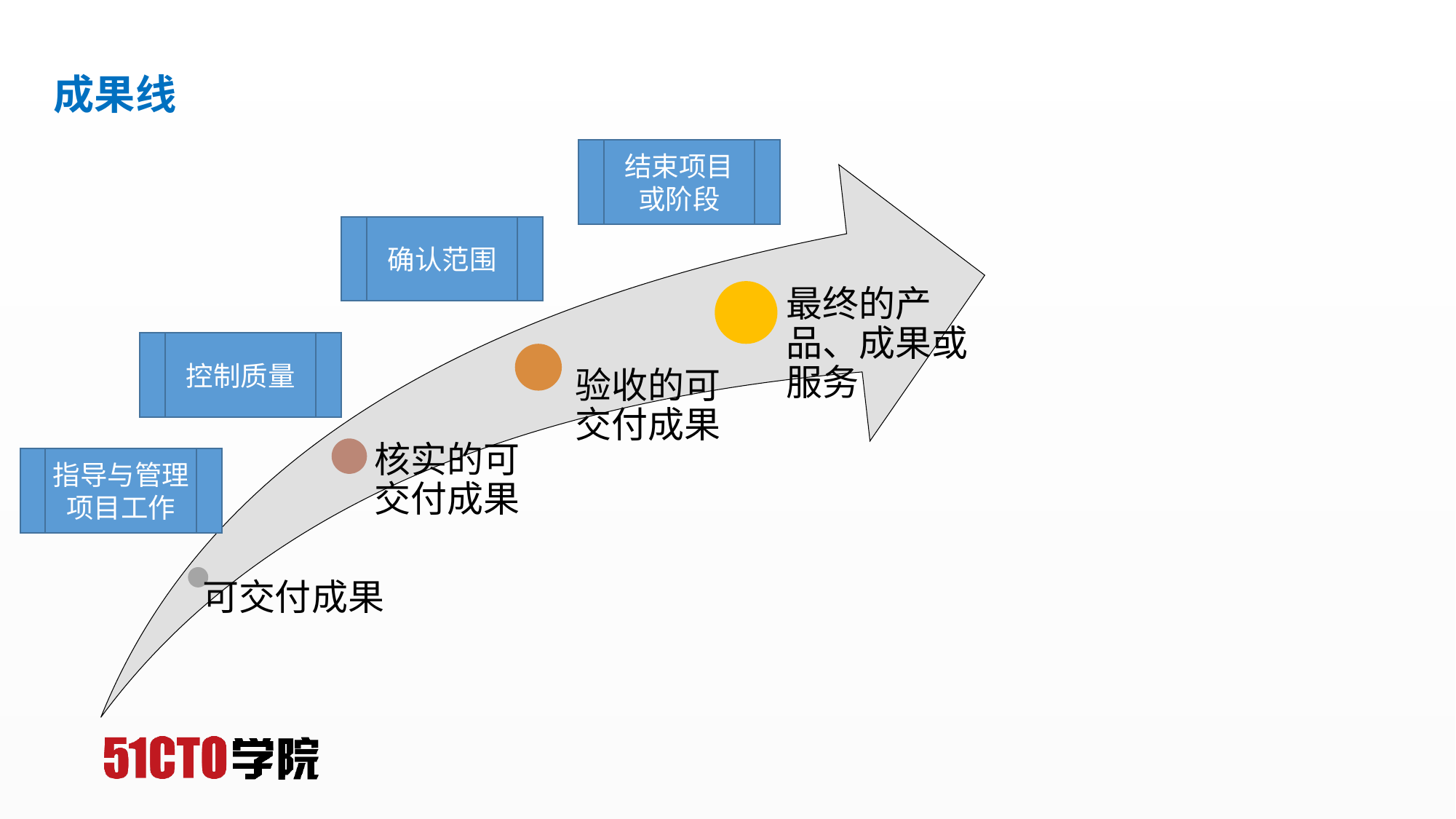

# 成果线
可交付成果
核实的可交付成果
验收的可交付成果
最终的产品、成果或服务
结束项目
或阶段
确认范围
控制质量
指导与管理项目工作